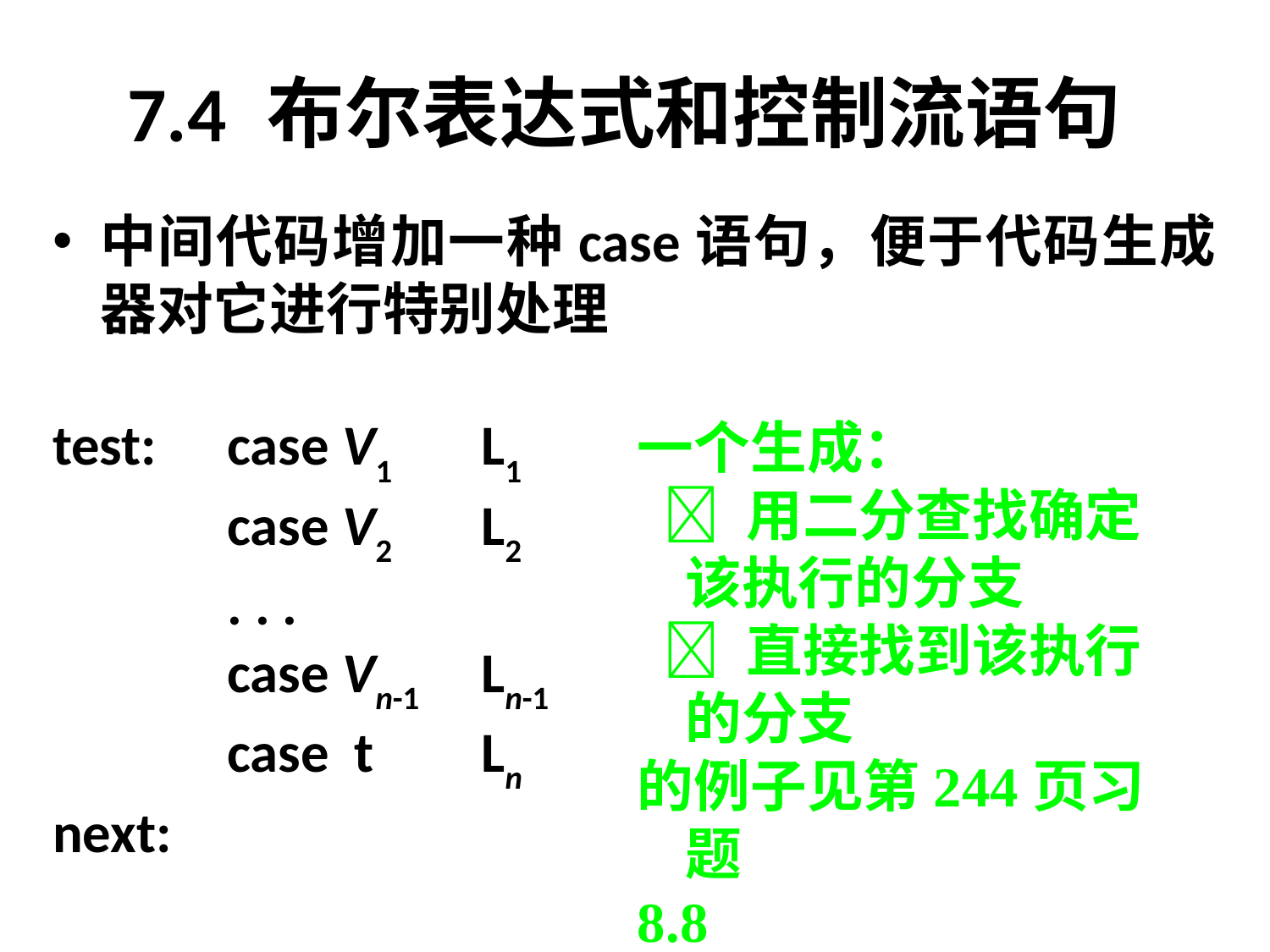

# 7.4 布尔表达式和控制流语句
中间代码增加一种case语句，便于代码生成器对它进行特别处理

test:	case V1 	L1
		case V2 	L2
		. . .
		case Vn-1 	Ln-1
		case  t  	Ln
next:
一个生成：
  • 用二分查找确定该执行的分支
  • 直接找到该执行的分支
的例子见第244页习题
8.8